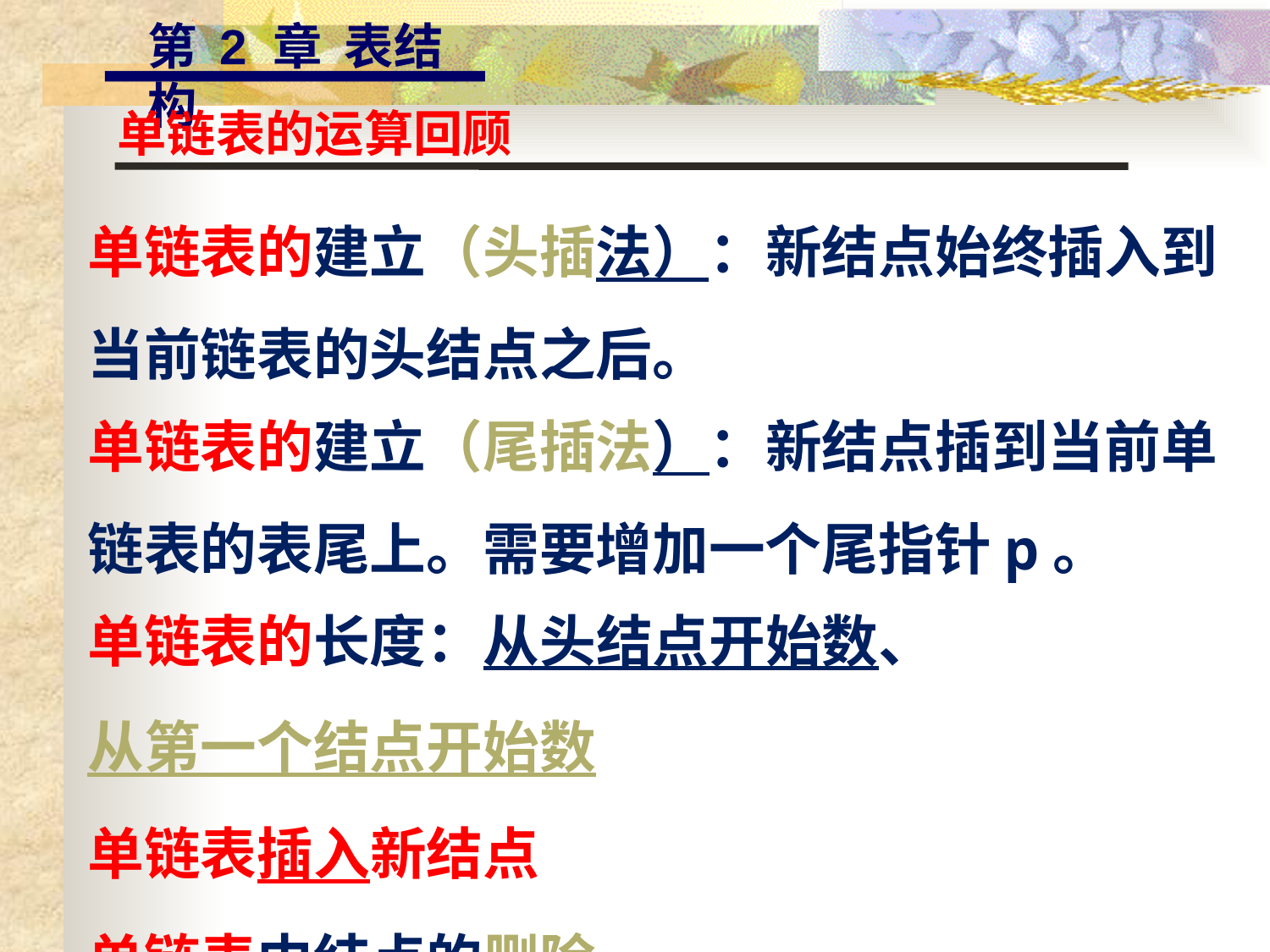

第 2 章  表结构

单链表的运算回顾

单链表的建立（头插法）：新结点始终插入到当前链表的头结点之后。
单链表的建立（尾插法）：新结点插到当前单链表的表尾上。需要增加一个尾指针p。
单链表的长度：从头结点开始数、从第一个结点开始数
单链表插入新结点
单链表中结点的删除